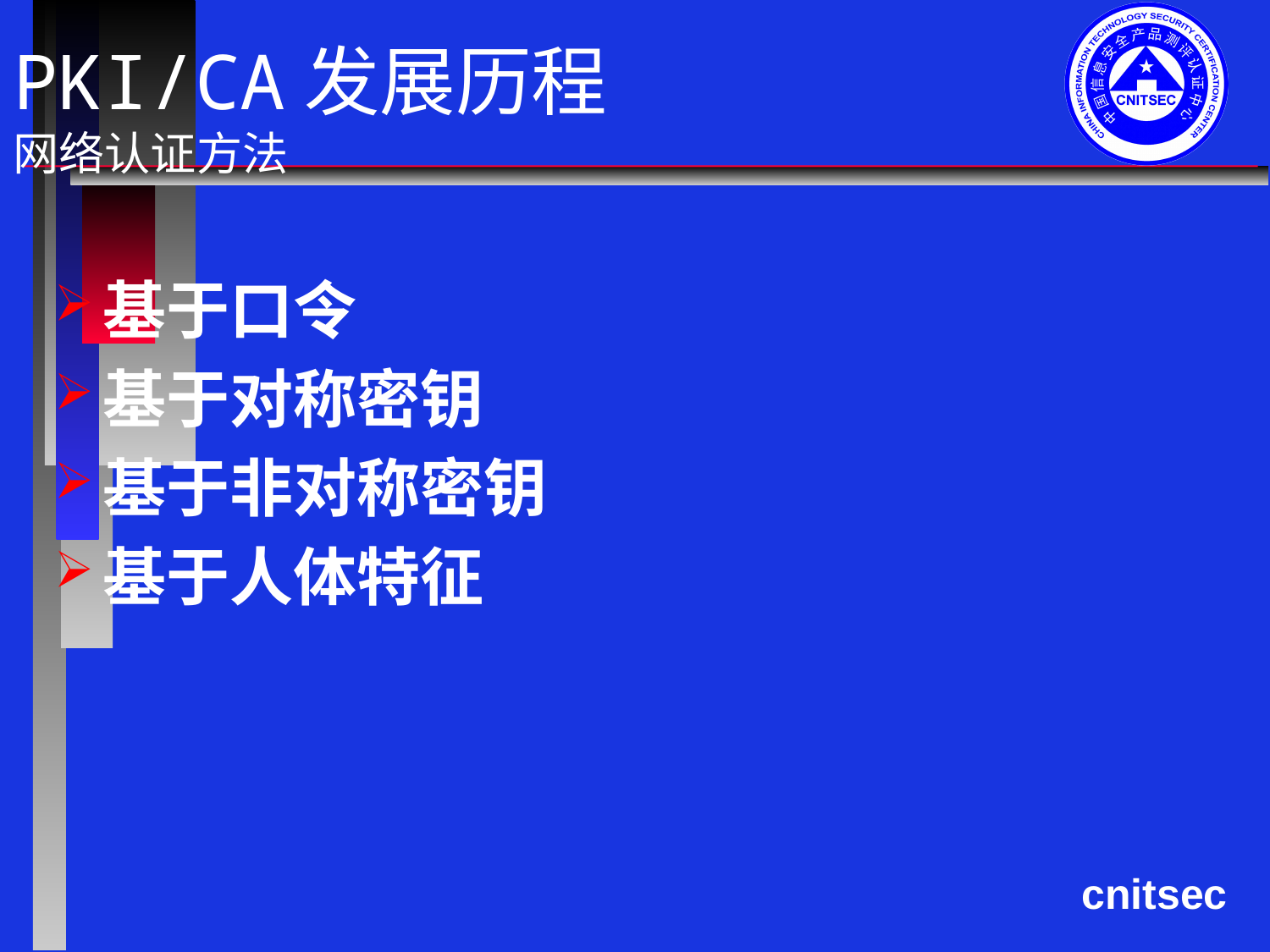

# PKI/CA发展历程 网络认证方法
基于口令
基于对称密钥
基于非对称密钥
基于人体特征